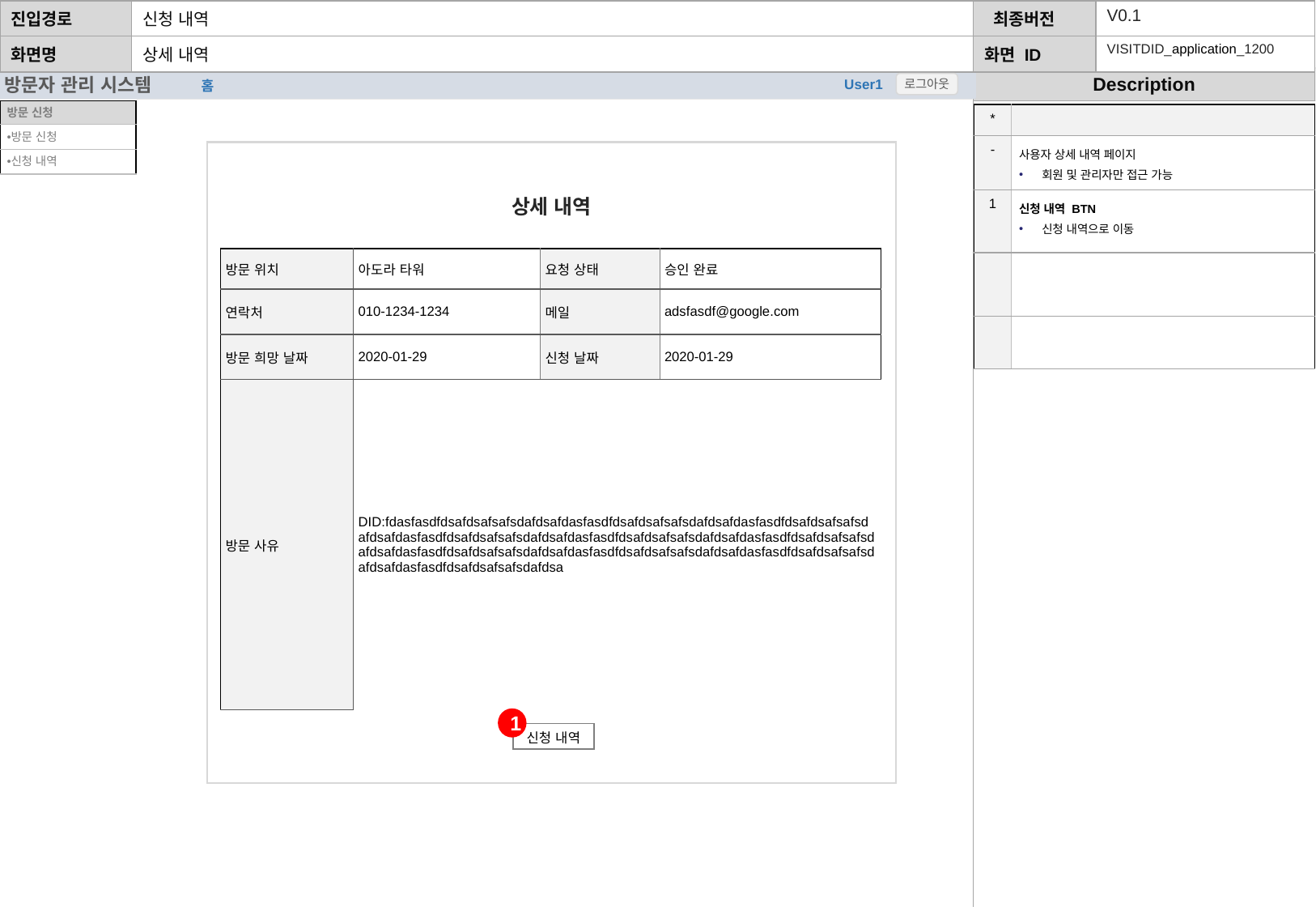

| 진입경로 | 신청 내역 | 최종버전 | V0.1 |
| --- | --- | --- | --- |
| 화면명 | 상세 내역 | 화면 ID | VISITDID\_application\_1200 |
방문자 관리 시스템

User1
홈
로그아웃
| 방문 신청 |
| --- |
| 방문 신청 |
| 신청 내역 |
| \* |  |
| --- | --- |
| - | 사용자 상세 내역 페이지 회원 및 관리자만 접근 가능 |
| 1 | 신청 내역 BTN 신청 내역으로 이동 |
|  |  |
|  |  |

상세 내역
| 방문 위치 | 아도라 타워 | 요청 상태 | 승인 완료 |
| --- | --- | --- | --- |
| 연락처 | 010-1234-1234 | 메일 | adsfasdf@google.com |
| 방문 희망 날짜 | 2020-01-29 | 신청 날짜 | 2020-01-29 |
| 방문 사유 | DID:fdasfasdfdsafdsafsafsdafdsafdasfasdfdsafdsafsafsdafdsafdasfasdfdsafdsafsafsdafdsafdasfasdfdsafdsafsafsdafdsafdasfasdfdsafdsafsafsdafdsafdasfasdfdsafdsafsafsdafdsafdasfasdfdsafdsafsafsdafdsafdasfasdfdsafdsafsafsdafdsafdasfasdfdsafdsafsafsdafdsafdasfasdfdsafdsafsafsdafdsa |  |  |
1
신청 내역